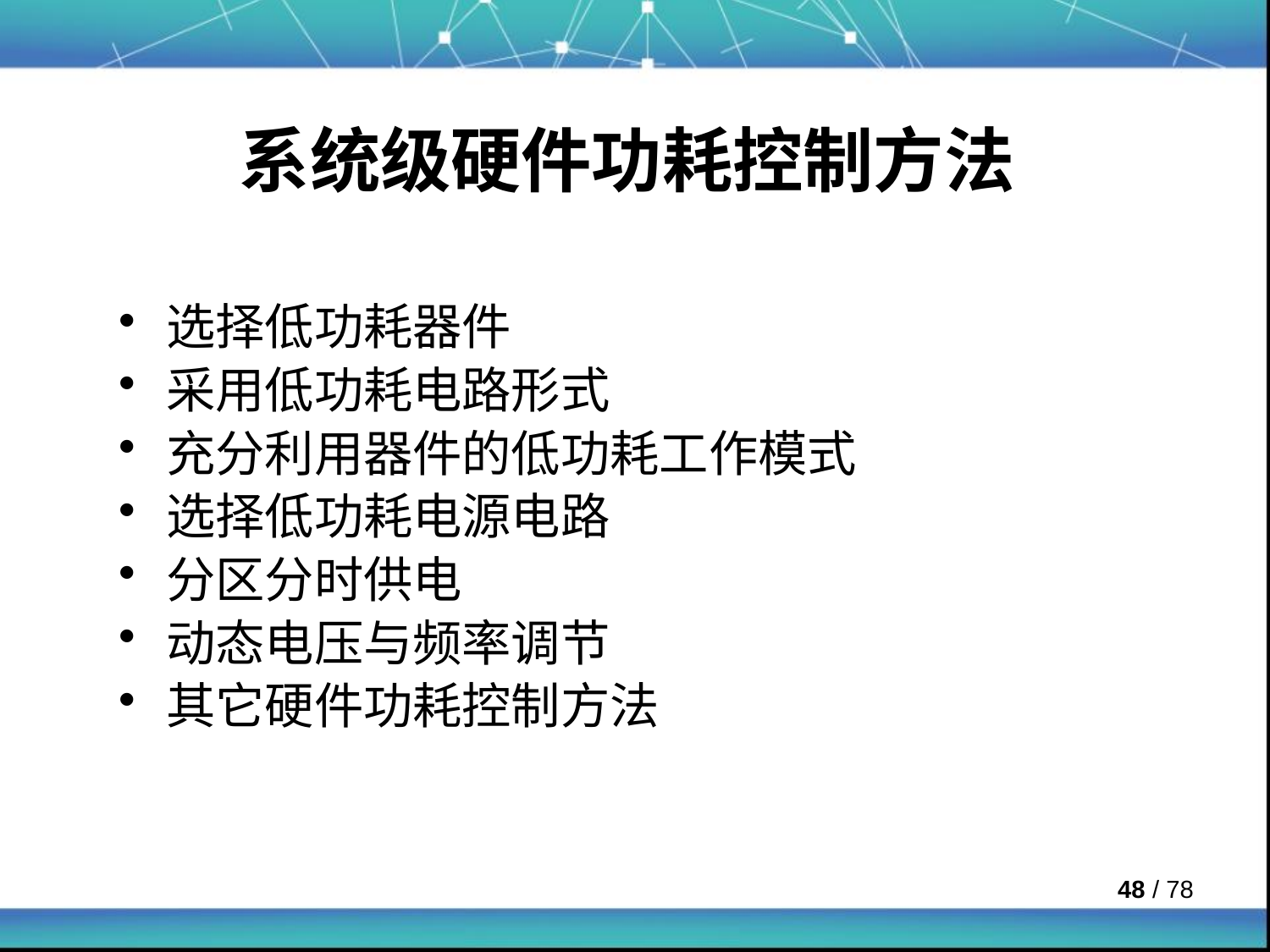

# 系统级硬件功耗控制方法
选择低功耗器件
采用低功耗电路形式
充分利用器件的低功耗工作模式
选择低功耗电源电路
分区分时供电
动态电压与频率调节
其它硬件功耗控制方法
48 / 78